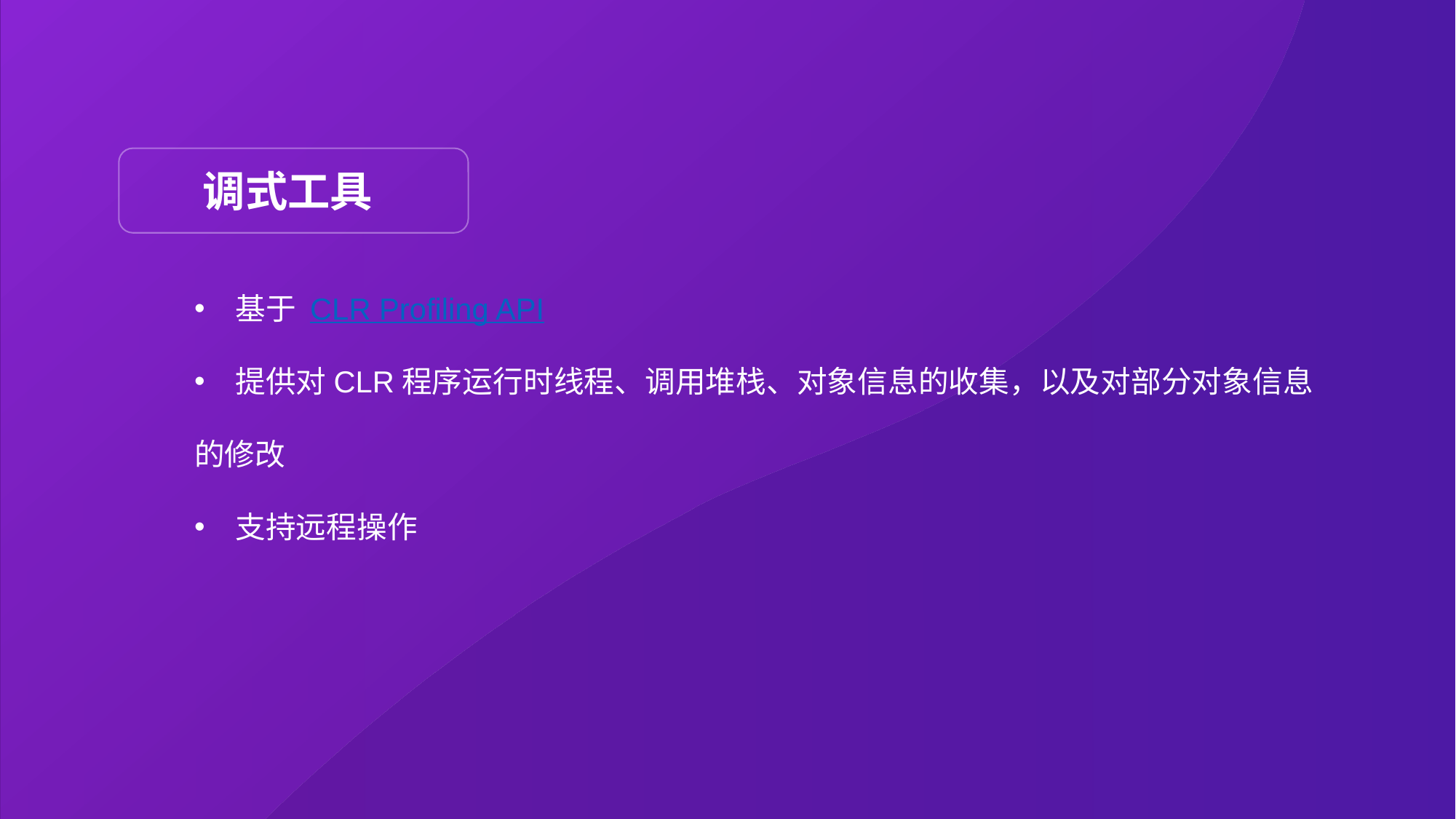

调式工具
基于 CLR Profiling API

提供对CLR程序运行时线程、调用堆栈、对象信息的收集，以及对部分对象信息

的修改

支持远程操作